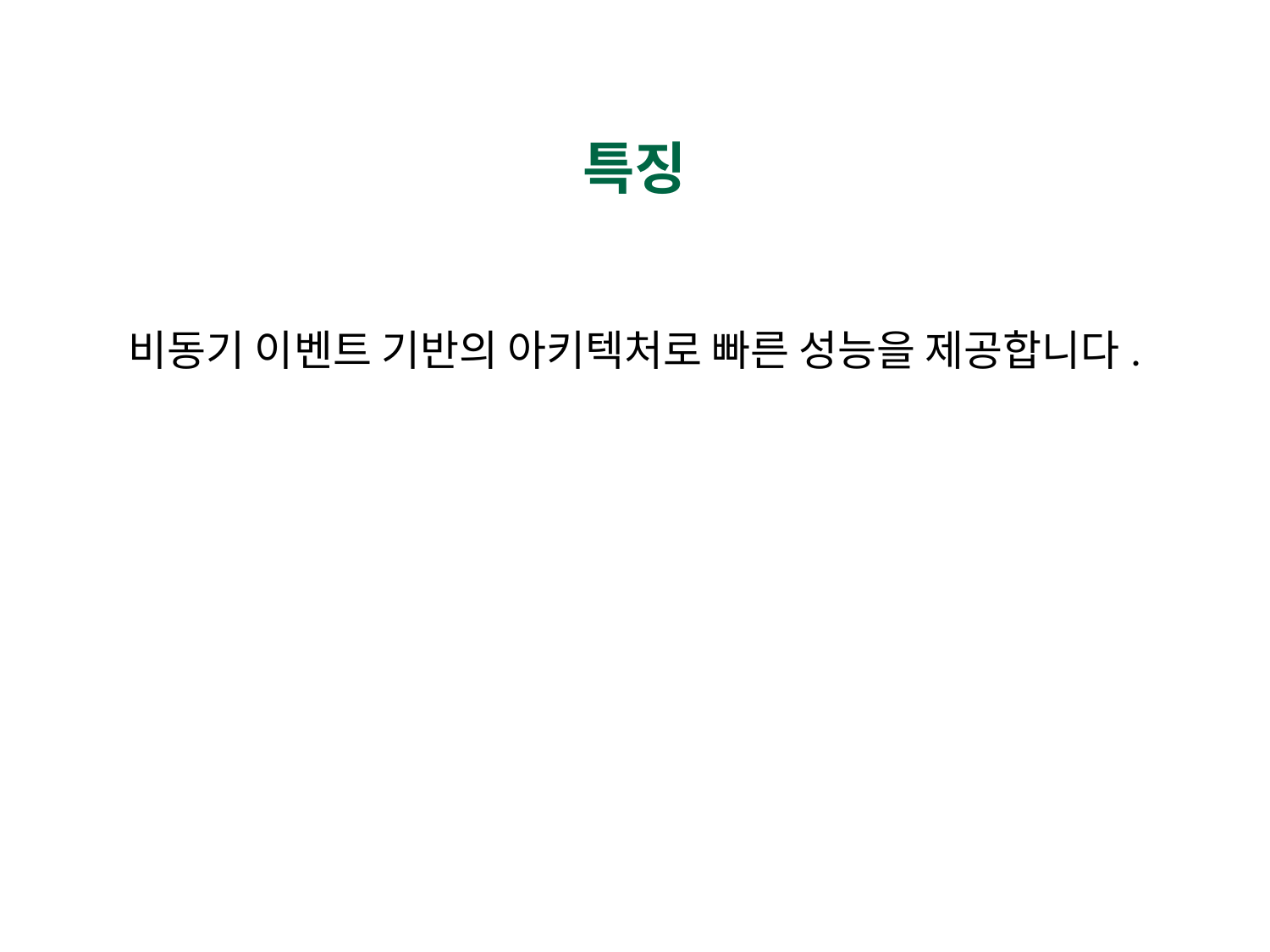

#
특징
비동기 이벤트 기반의 아키텍처로 빠른 성능을 제공합니다.